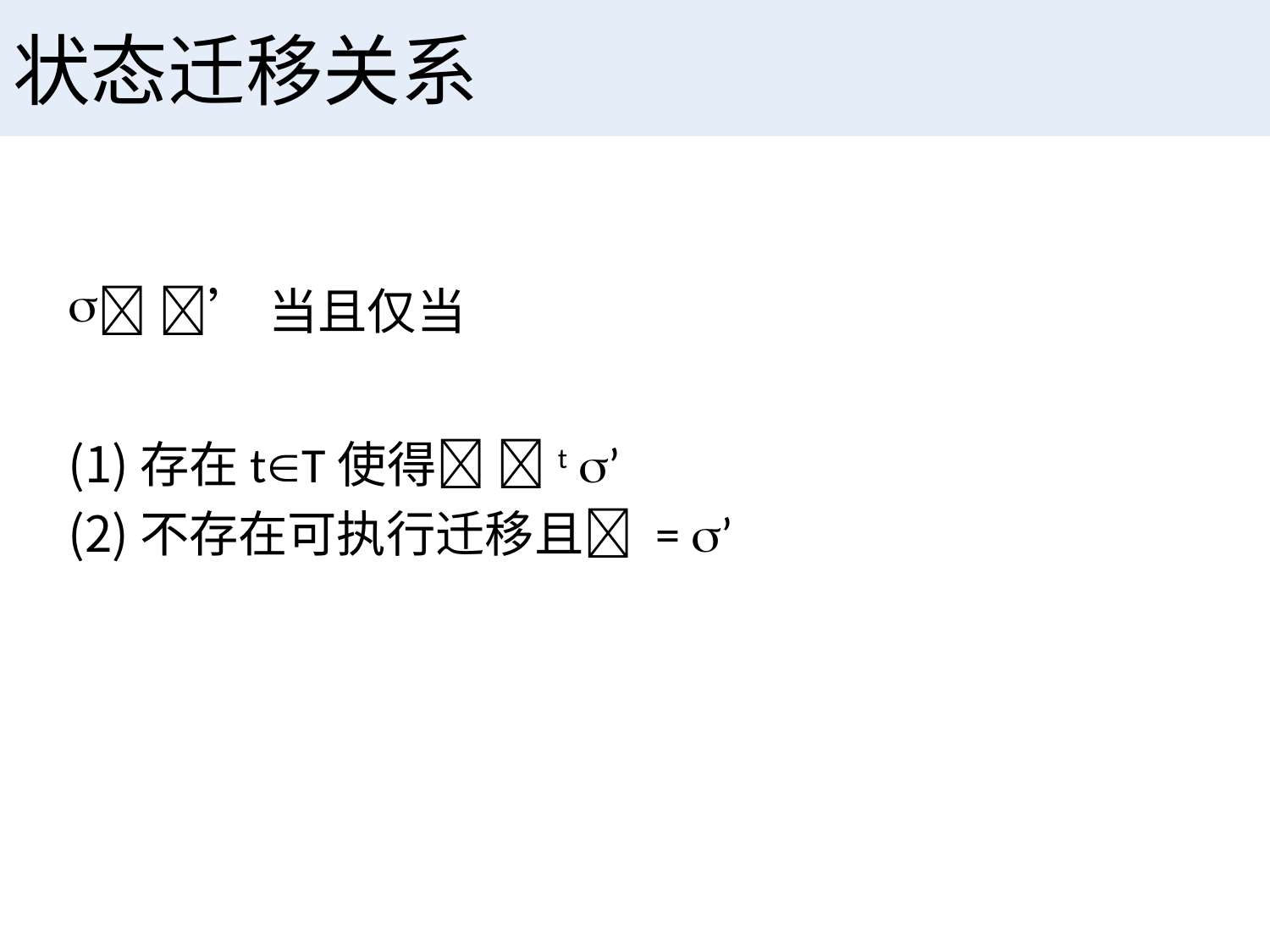

# 状态迁移关系

→ σ’当且仅当

存在t∈T使得σ →t σ’
不存在可执行迁移且σ = σ’